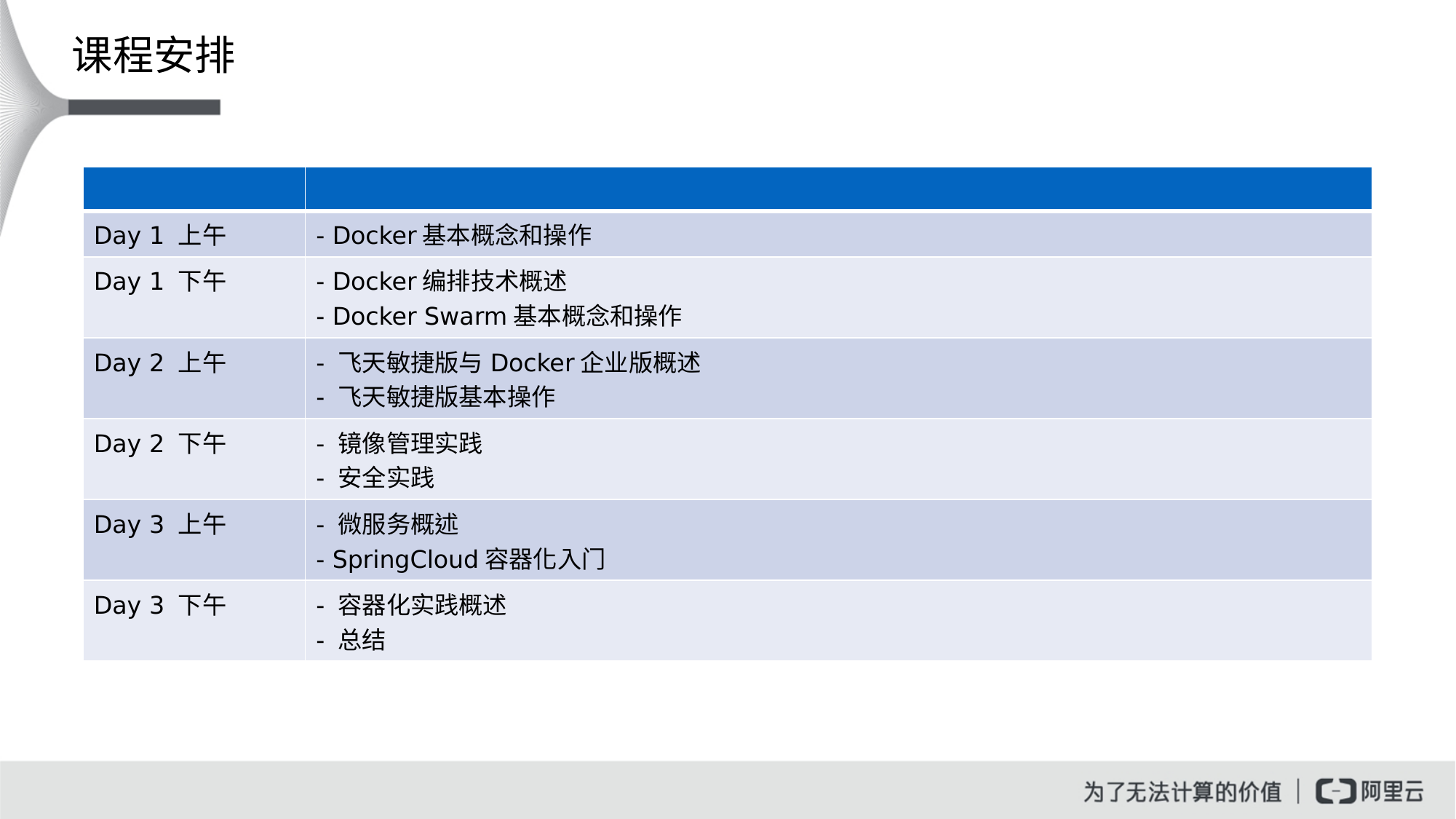

# 课程安排
|  |  |
| --- | --- |
| Day 1 上午 | - Docker基本概念和操作 |
| Day 1 下午 | - Docker编排技术概述 - Docker Swarm基本概念和操作 |
| Day 2 上午 | - 飞天敏捷版与Docker企业版概述 - 飞天敏捷版基本操作 |
| Day 2 下午 | - 镜像管理实践 - 安全实践 |
| Day 3 上午 | - 微服务概述 - SpringCloud容器化入门 |
| Day 3 下午 | - 容器化实践概述 - 总结 |